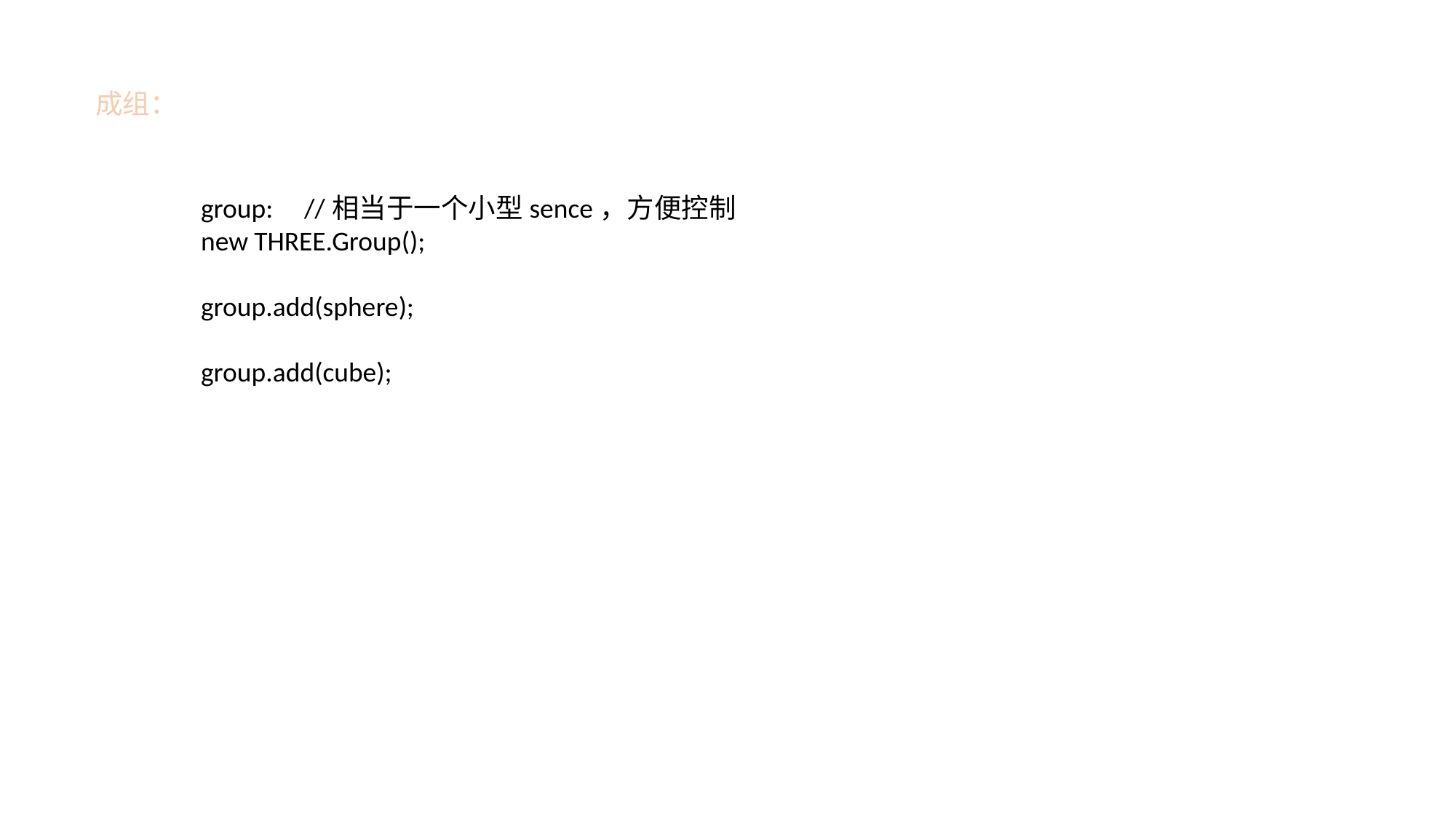

成组：
group:     //相当于一个小型sence，方便控制
new THREE.Group();

group.add(sphere);

group.add(cube);